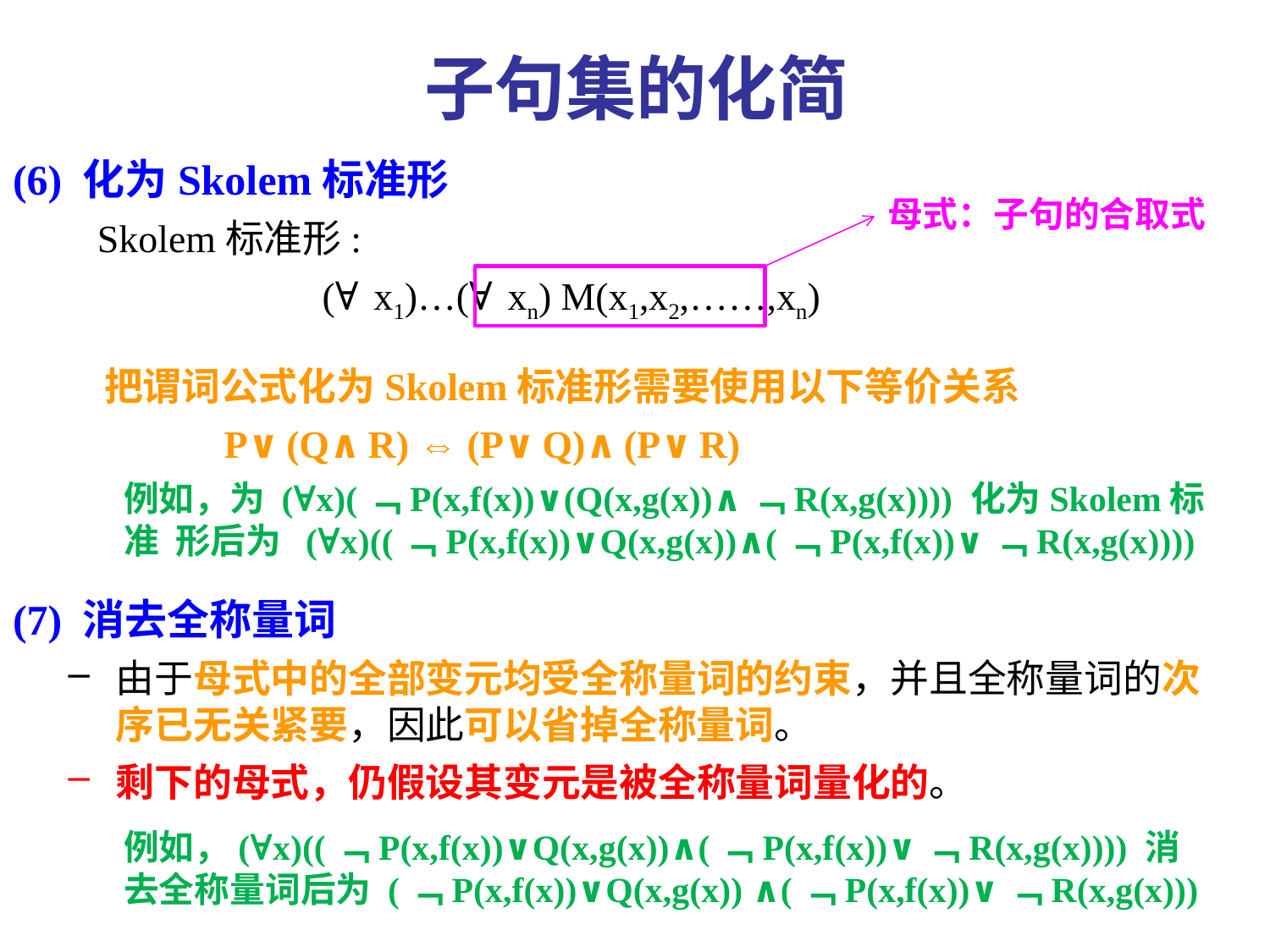

# 子句集的化简
(6) 化为Skolem标准形
   Skolem标准形:
		(∀x1)…(∀xn) M(x1,x2,……,xn)

   把谓词公式化为Skolem标准形需要使用以下等价关系
                P∨(Q∧R) ⇔ (P∨Q)∧(P∨R)
例如，为 (∀x)(﹁P(x,f(x))∨(Q(x,g(x))∧﹁R(x,g(x)))) 化为Skolem标准  形后为  (∀x)((﹁P(x,f(x))∨Q(x,g(x))∧(﹁P(x,f(x))∨﹁R(x,g(x))))
(7) 消去全称量词
由于母式中的全部变元均受全称量词的约束，并且全称量词的次序已无关紧要，因此可以省掉全称量词。
剩下的母式，仍假设其变元是被全称量词量化的。
例如，(∀x)((﹁P(x,f(x))∨Q(x,g(x))∧(﹁P(x,f(x))∨﹁R(x,g(x)))) 消去全称量词后为 (﹁P(x,f(x))∨Q(x,g(x)) ∧(﹁P(x,f(x))∨﹁R(x,g(x)))
母式：子句的合取式